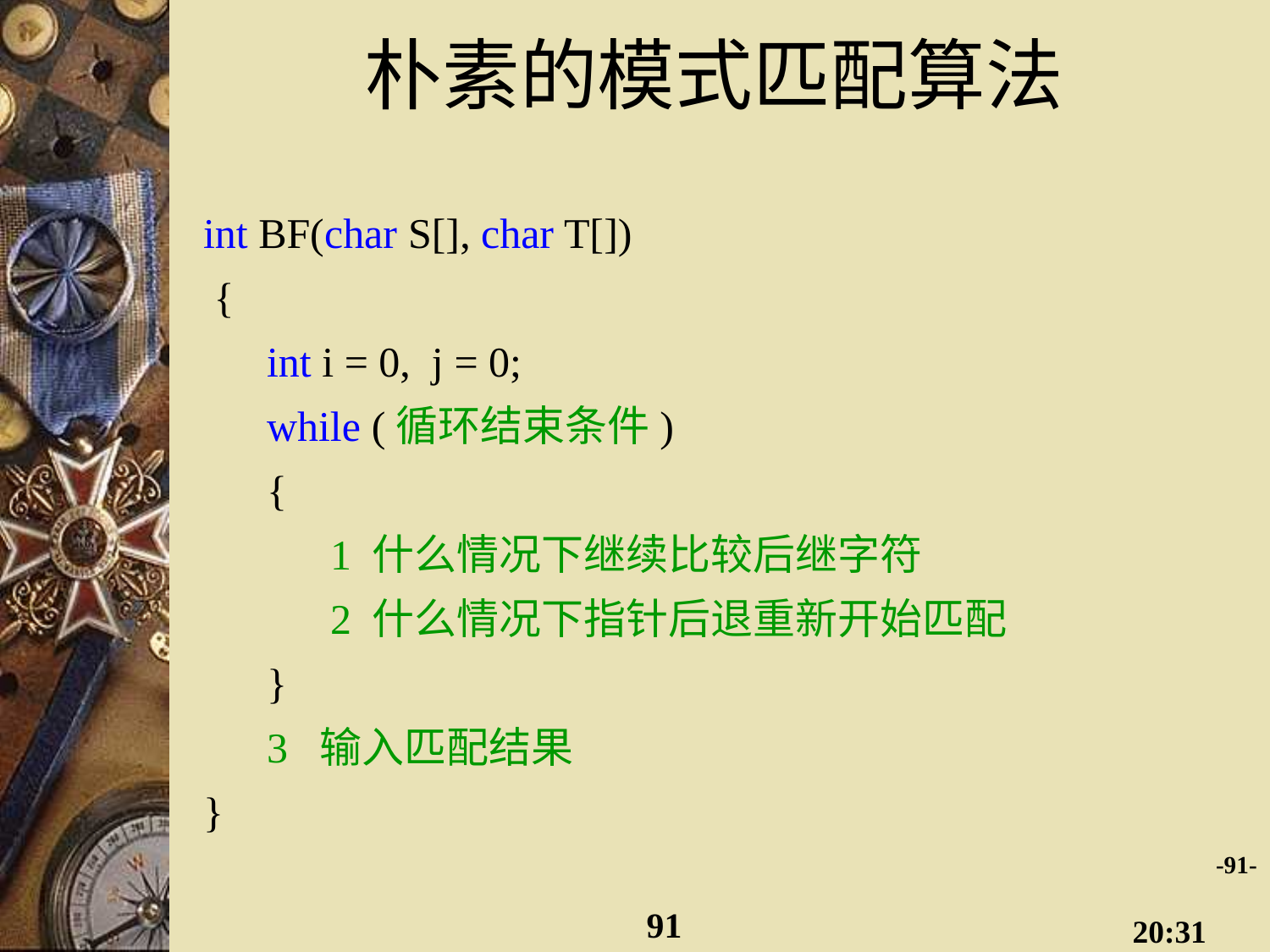

# 朴素的模式匹配算法
int BF(char S[], char T[])
 {
      int i = 0,  j = 0;
      while (循环结束条件)
      {
            1 什么情况下继续比较后继字符
            2 什么情况下指针后退重新开始匹配
      }
      3  输入匹配结果
}
-91-